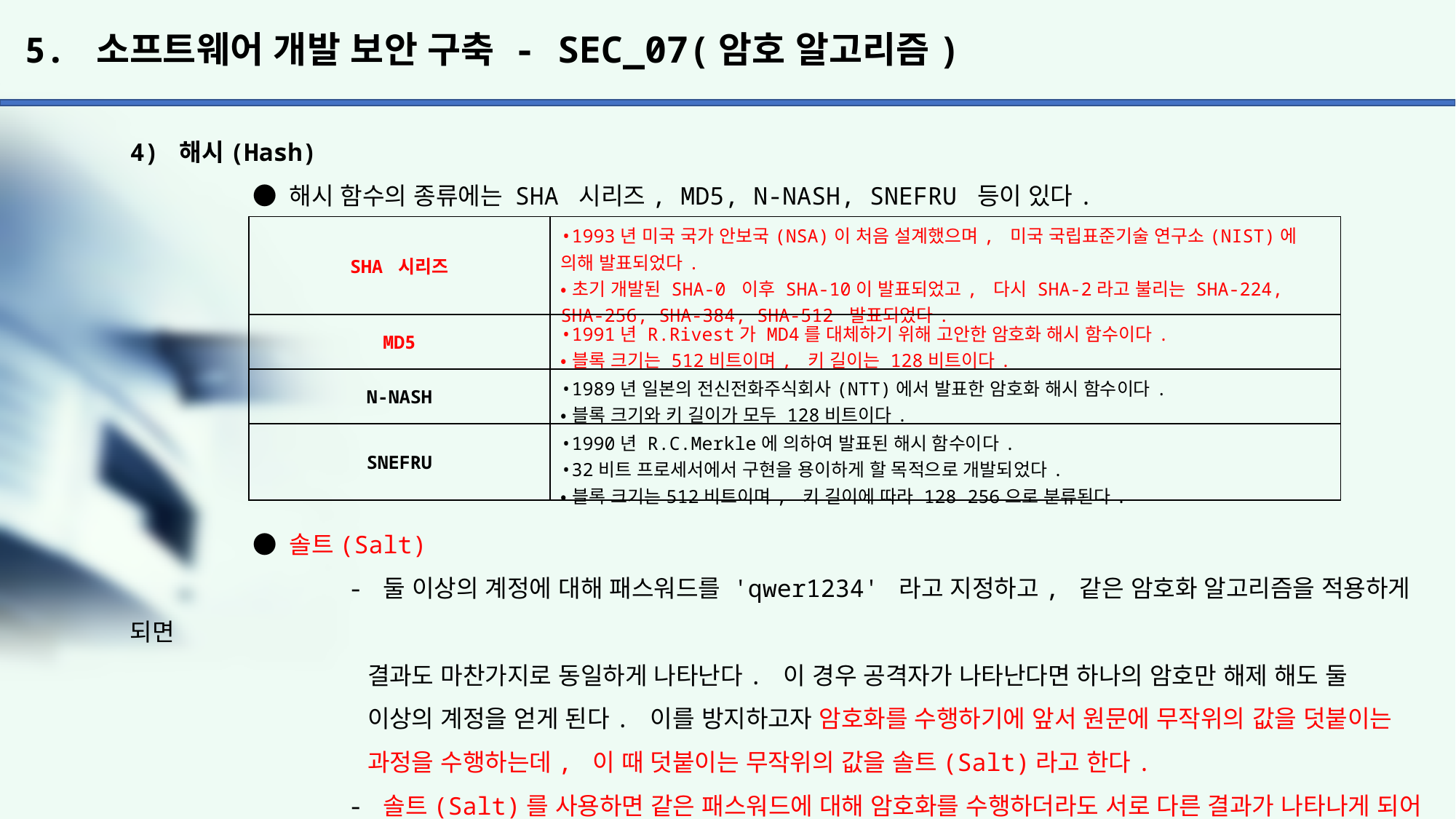

# 5. 소프트웨어 개발 보안 구축 - SEC_07(암호 알고리즘)
4) 해시(Hash)
	  ● 해시 함수의 종류에는 SHA 시리즈, MD5, N-NASH, SNEFRU 등이 있다.

  	  ● 솔트(Salt)
		- 둘 이상의 계정에 대해 패스워드를 'qwer1234' 라고 지정하고, 같은 암호화 알고리즘을 적용하게 되면
		  결과도 마찬가지로 동일하게 나타난다. 이 경우 공격자가 나타난다면 하나의 암호만 해제 해도 둘
		  이상의 계정을 얻게 된다. 이를 방지하고자 암호화를 수행하기에 앞서 원문에 무작위의 값을 덧붙이는
		  과정을 수행하는데, 이 때 덧붙이는 무작위의 값을 솔트(Salt)라고 한다.
		- 솔트(Salt)를 사용하면 같은 패스워드에 대해 암호화를 수행하더라도 서로 다른 결과가 나타나게 되어
		  더 안전하게 암호화된 데이터를 관리할 수 있게 되는 것이다.
| SHA 시리즈 | •1993년 미국 국가 안보국(NSA)이 처음 설계했으며, 미국 국립표준기술 연구소(NIST)에 의해 발표되었다. •초기 개발된 SHA-0 이후 SHA-10이 발표되었고, 다시 SHA-2라고 불리는 SHA-224, SHA-256, SHA-384, SHA-512 발표되었다. |
| --- | --- |
| MD5 | •1991년 R.Rivest가 MD4를 대체하기 위해 고안한 암호화 해시 함수이다. •블록 크기는 512비트이며, 키 길이는 128비트이다. |
| N-NASH | •1989년 일본의 전신전화주식회사(NTT)에서 발표한 암호화 해시 함수이다. •블록 크기와 키 길이가 모두 128비트이다. |
| SNEFRU | •1990년 R.C.Merkle에 의하여 발표된 해시 함수이다. •32비트 프로세서에서 구현을 용이하게 할 목적으로 개발되었다. •블록 크기는512비트이며, 키 길이에 따라 128 256으로 분류된다. |